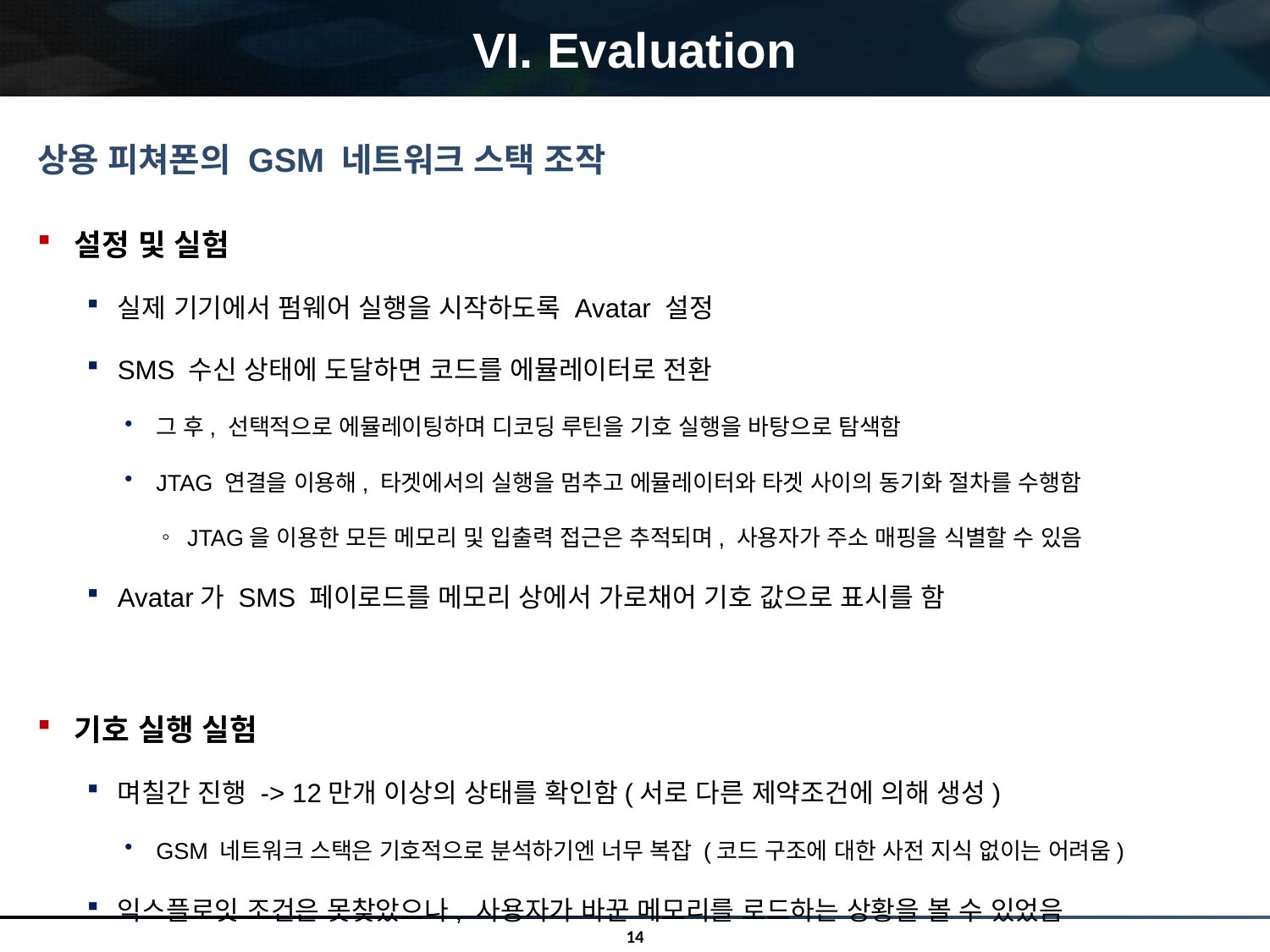

# VI. Evaluation
상용 피쳐폰의 GSM 네트워크 스택 조작
설정 및 실험
실제 기기에서 펌웨어 실행을 시작하도록 Avatar 설정
SMS 수신 상태에 도달하면 코드를 에뮬레이터로 전환
그 후, 선택적으로 에뮬레이팅하며 디코딩 루틴을 기호 실행을 바탕으로 탐색함
JTAG 연결을 이용해, 타겟에서의 실행을 멈추고 에뮬레이터와 타겟 사이의 동기화 절차를 수행함
JTAG을 이용한 모든 메모리 및 입출력 접근은 추적되며, 사용자가 주소 매핑을 식별할 수 있음
Avatar가 SMS 페이로드를 메모리 상에서 가로채어 기호 값으로 표시를 함

기호 실행 실험
며칠간 진행 -> 12만개 이상의 상태를 확인함(서로 다른 제약조건에 의해 생성)
GSM 네트워크 스택은 기호적으로 분석하기엔 너무 복잡 (코드 구조에 대한 사전 지식 없이는 어려움)
익스플로잇 조건은 못찾았으나, 사용자가 바꾼 메모리를 로드하는 상황을 볼 수 있었음